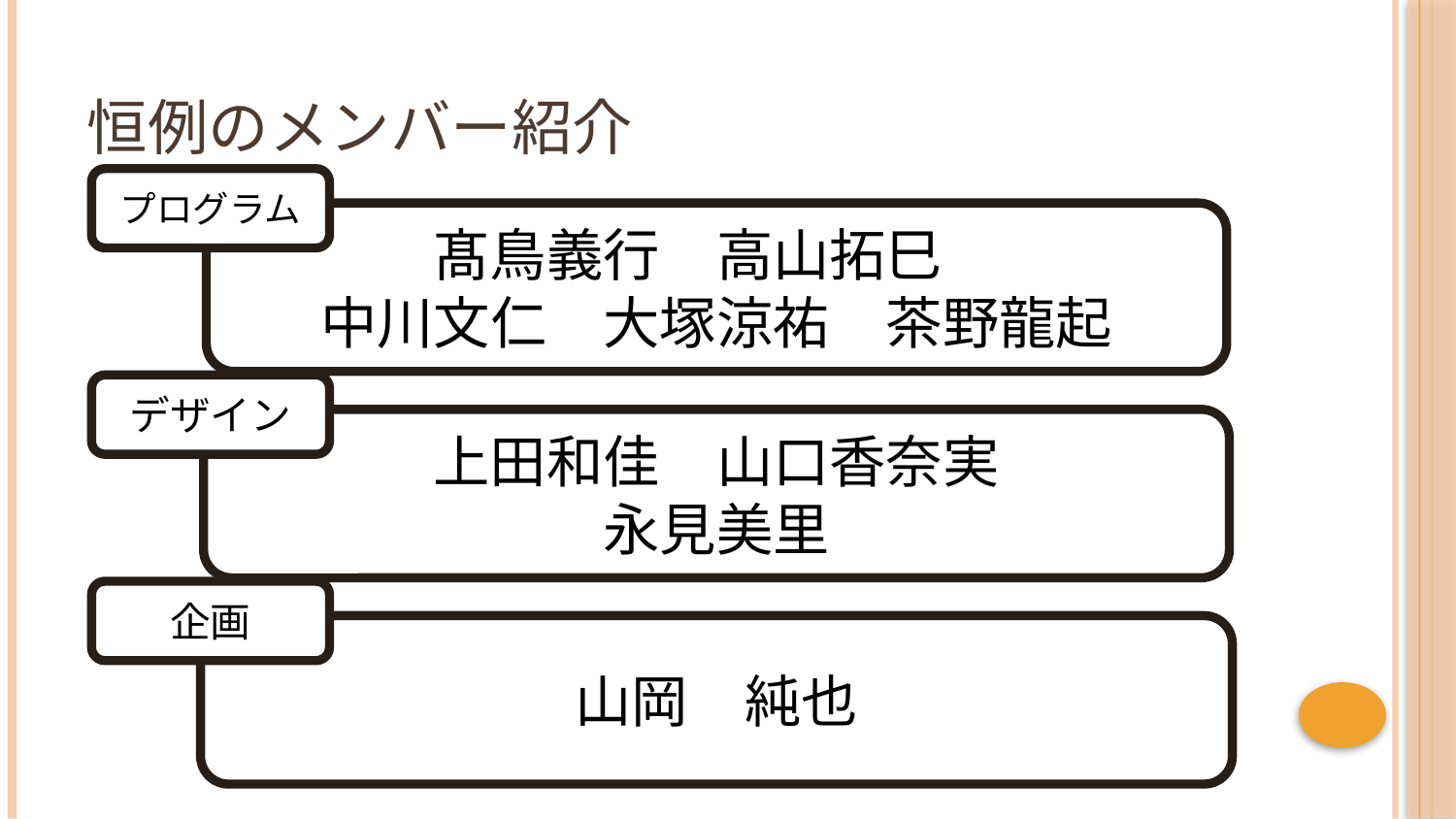

# 恒例のメンバー紹介
プログラム
髙鳥義行　高山拓巳
中川文仁　大塚涼祐　茶野龍起
デザイン
上田和佳　山口香奈実
永見美里
企画
山岡　純也